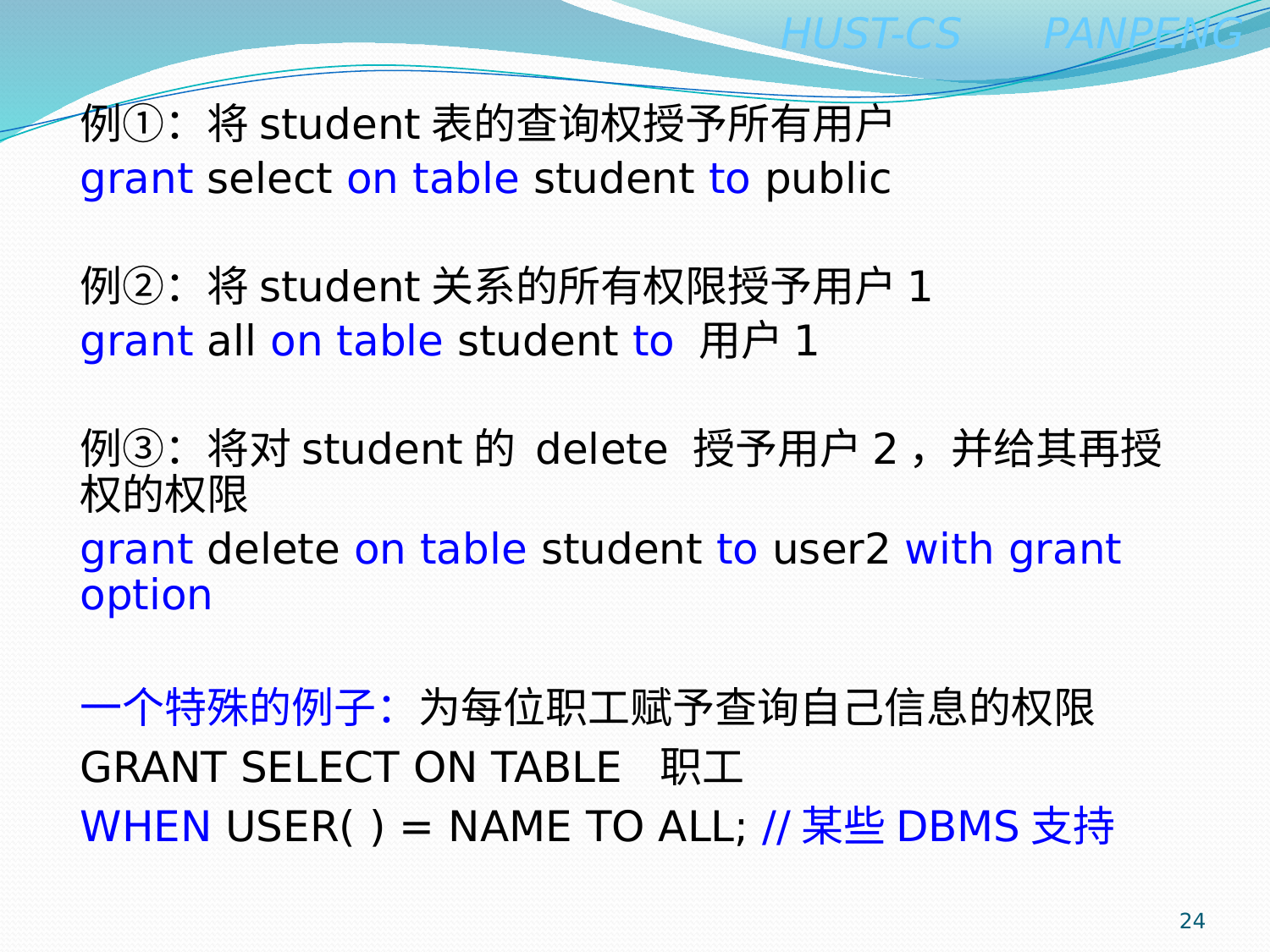

例①：将student表的查询权授予所有用户
grant select on table student to public

例②：将student关系的所有权限授予用户1
grant all on table student to 用户1

例③：将对student的 delete 授予用户2，并给其再授权的权限
grant delete on table student to user2 with grant option

一个特殊的例子：为每位职工赋予查询自己信息的权限
GRANT SELECT ON TABLE  职工
WHEN USER( ) = NAME TO ALL; //某些DBMS支持
24